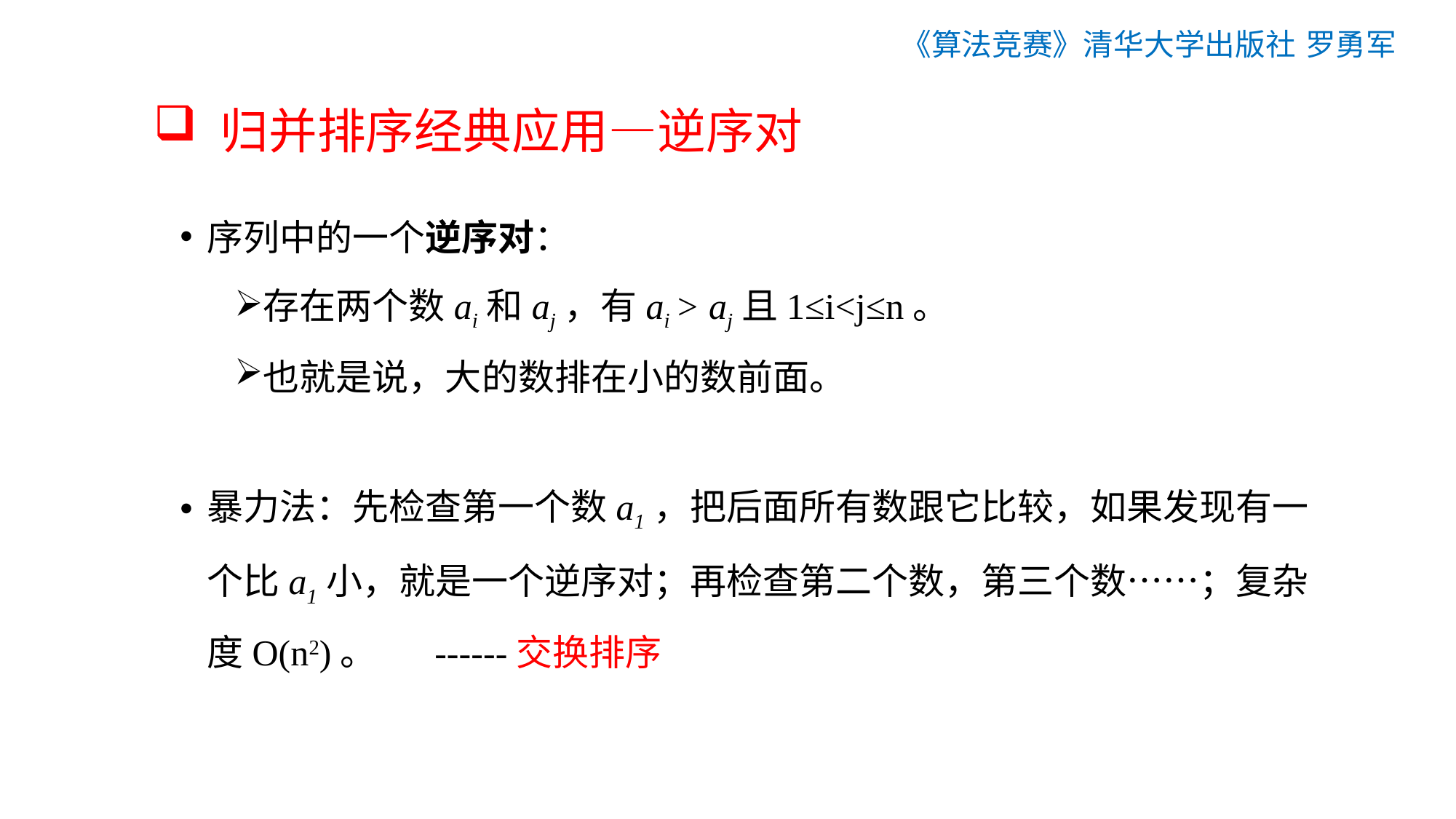

《算法竞赛》清华大学出版社 罗勇军
# 归并排序经典应用—逆序对
序列中的一个逆序对：
存在两个数ai和aj，有ai > aj且1≤i<j≤n。
也就是说，大的数排在小的数前面。

暴力法：先检查第一个数a1，把后面所有数跟它比较，如果发现有一个比a1小，就是一个逆序对；再检查第二个数，第三个数……；复杂度O(n2)。      ------交换排序